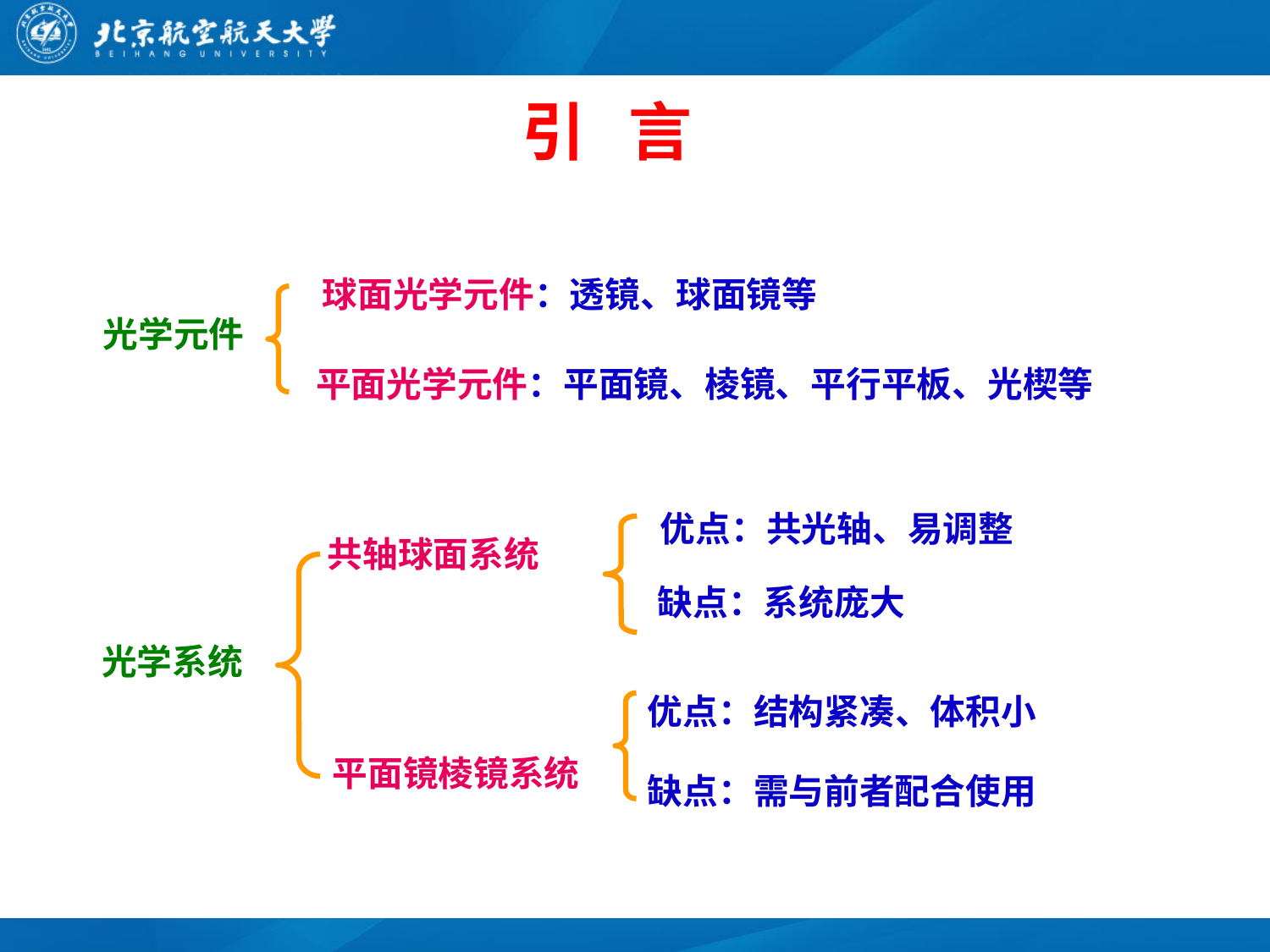

引   言
球面光学元件：透镜、球面镜等

光学元件
平面光学元件：平面镜、棱镜、平行平板、光楔等
优点：共光轴、易调整

共轴球面系统

缺点：系统庞大
光学系统
优点：结构紧凑、体积小

平面镜棱镜系统
缺点：需与前者配合使用